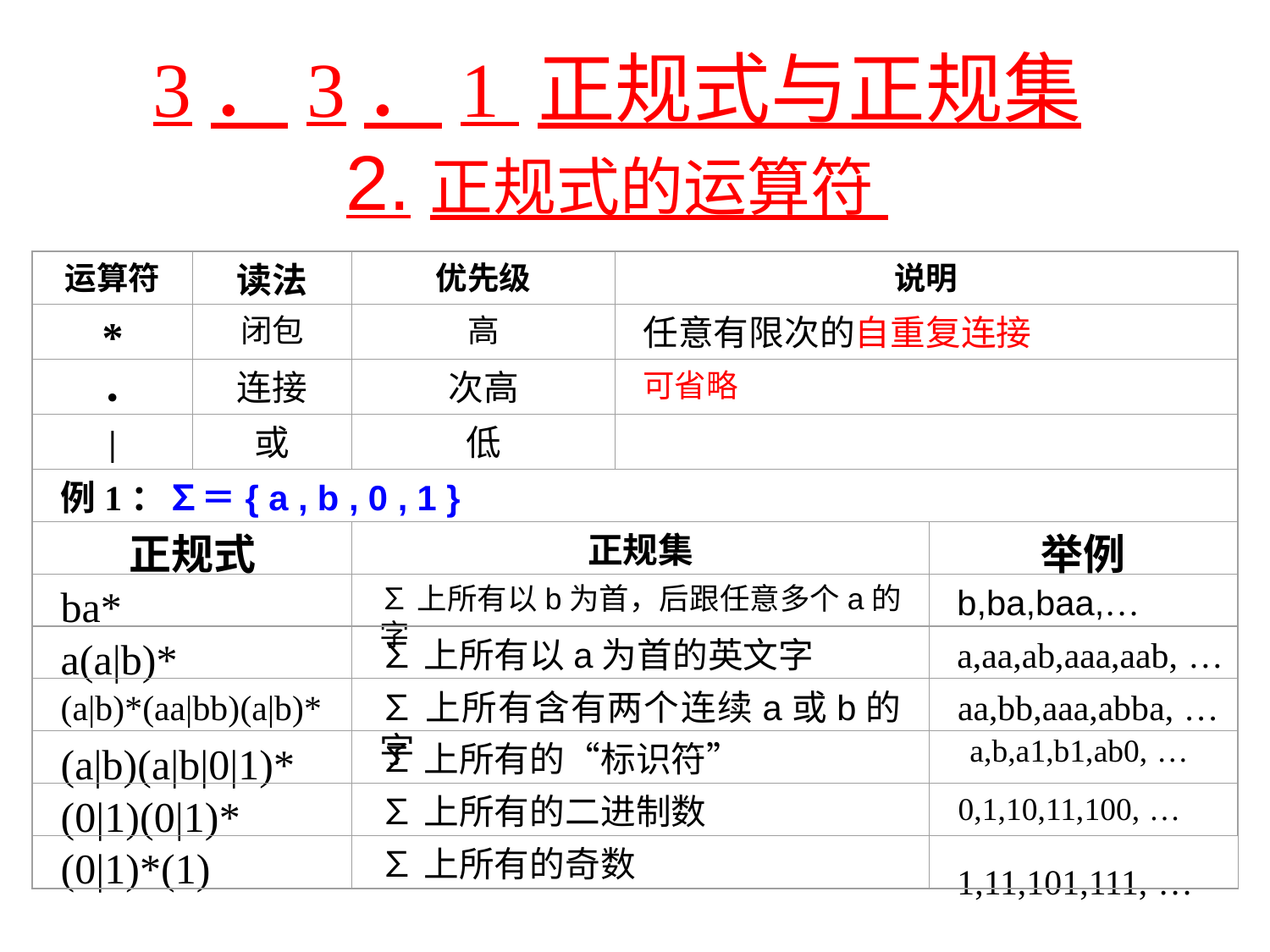

# 3．3．1 正规式与正规集 2.正规式的运算符

运算符

读法

优先级

说明

*

闭包

高

任意有限次的自重复连接

·

连接

次高

可省略

|

或

低

例1：∑＝{ a , b , 0 , 1 }

正规式

正规集

举例

ba*

∑上所有以b为首，后跟任意多个a的字

b,ba,baa,…

a(a|b)*

∑上所有以a为首的英文字

a,aa,ab,aaa,aab, …

(a|b)*(aa|bb)(a|b)*

∑上所有含有两个连续a或b的字

aa,bb,aaa,abba, …
a,b,a1,b1,ab0, …

(a|b)(a|b|0|1)*

∑上所有的“标识符”

(0|1)(0|1)*

∑上所有的二进制数

(0|1)*(1)

∑上所有的奇数

1,11,101,111, …

0,1,10,11,100, …